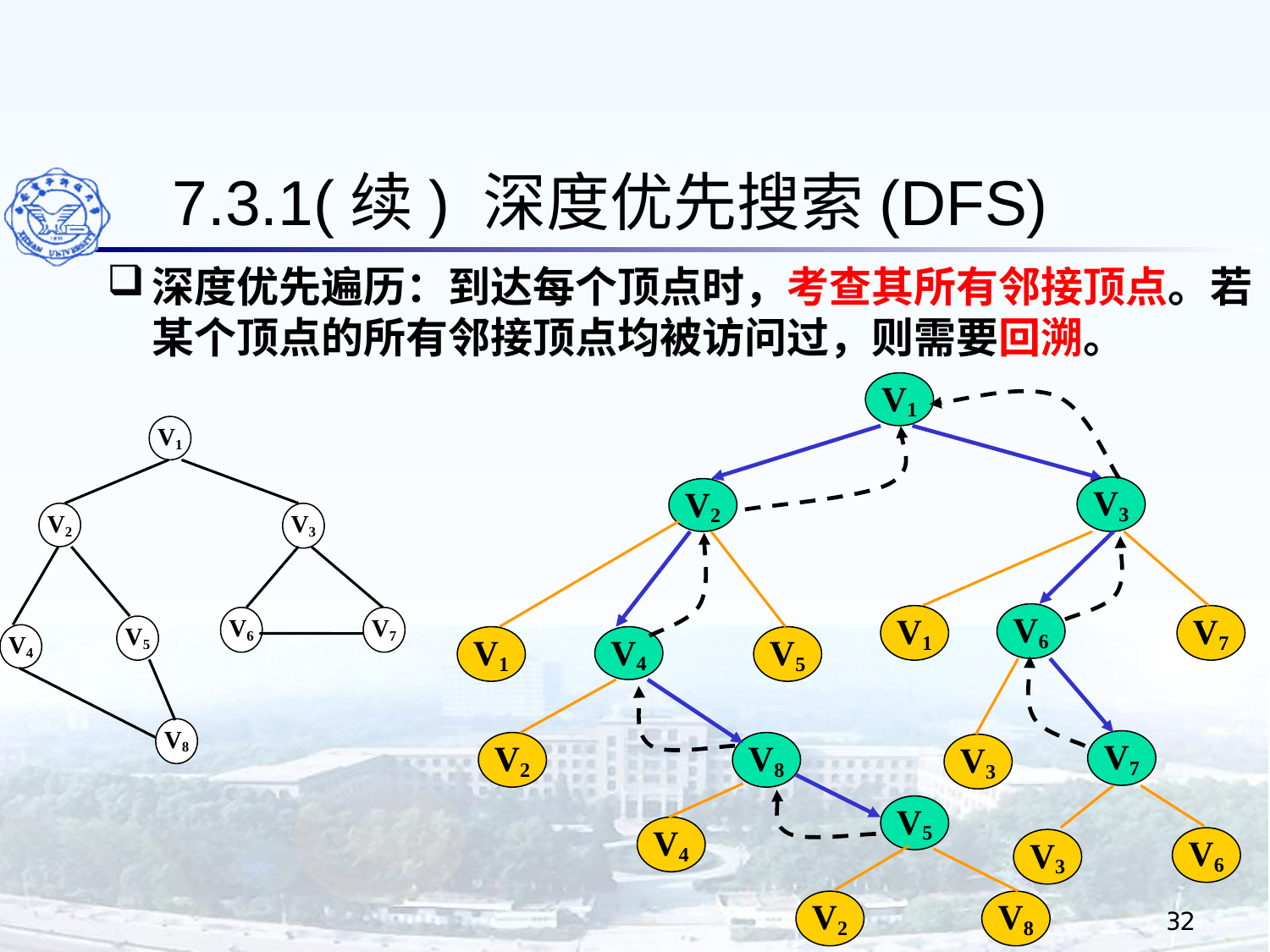

7.3.1(续) 深度优先搜索(DFS)
深度优先遍历：到达每个顶点时，考查其所有邻接顶点。若某个顶点的所有邻接顶点均被访问过，则需要回溯。
V1

V1

V2

V3

V6

V7

V5

V4

V8

V2

V3

V6

V7

V1

V4

V5

V1
V7

V3

V2

V8

V5

V4

V6
V3

V2
V8
32